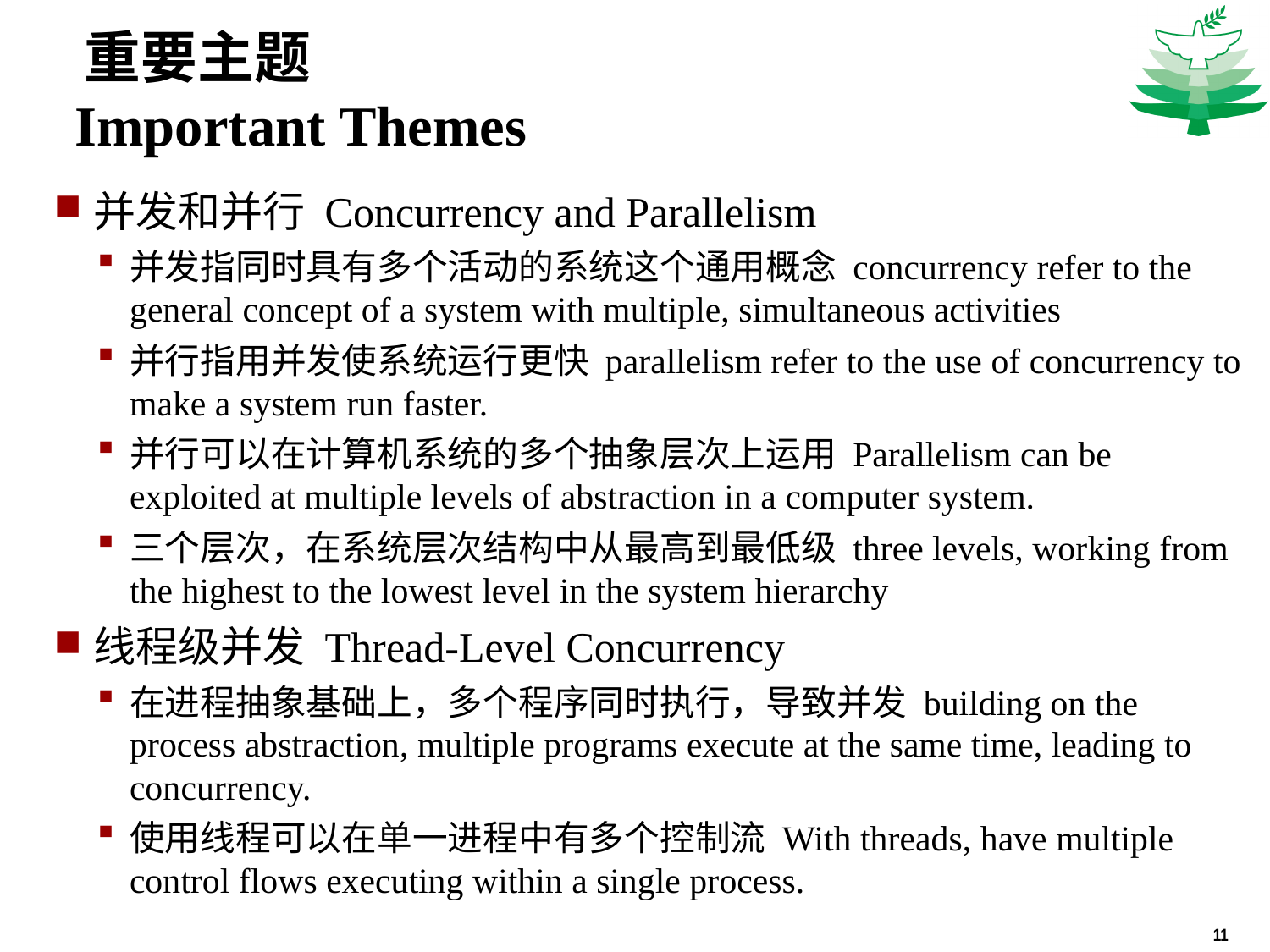

# 重要主题 Important Themes
并发和并行 Concurrency and Parallelism
并发指同时具有多个活动的系统这个通用概念 concurrency refer to the general concept of a system with multiple, simultaneous activities
并行指用并发使系统运行更快 parallelism refer to the use of concurrency to make a system run faster.
并行可以在计算机系统的多个抽象层次上运用 Parallelism can be exploited at multiple levels of abstraction in a computer system.
三个层次，在系统层次结构中从最高到最低级 three levels, working from the highest to the lowest level in the system hierarchy
线程级并发 Thread-Level Concurrency
在进程抽象基础上，多个程序同时执行，导致并发 building on the process abstraction, multiple programs execute at the same time, leading to concurrency.
使用线程可以在单一进程中有多个控制流 With threads, have multiple control flows executing within a single process.